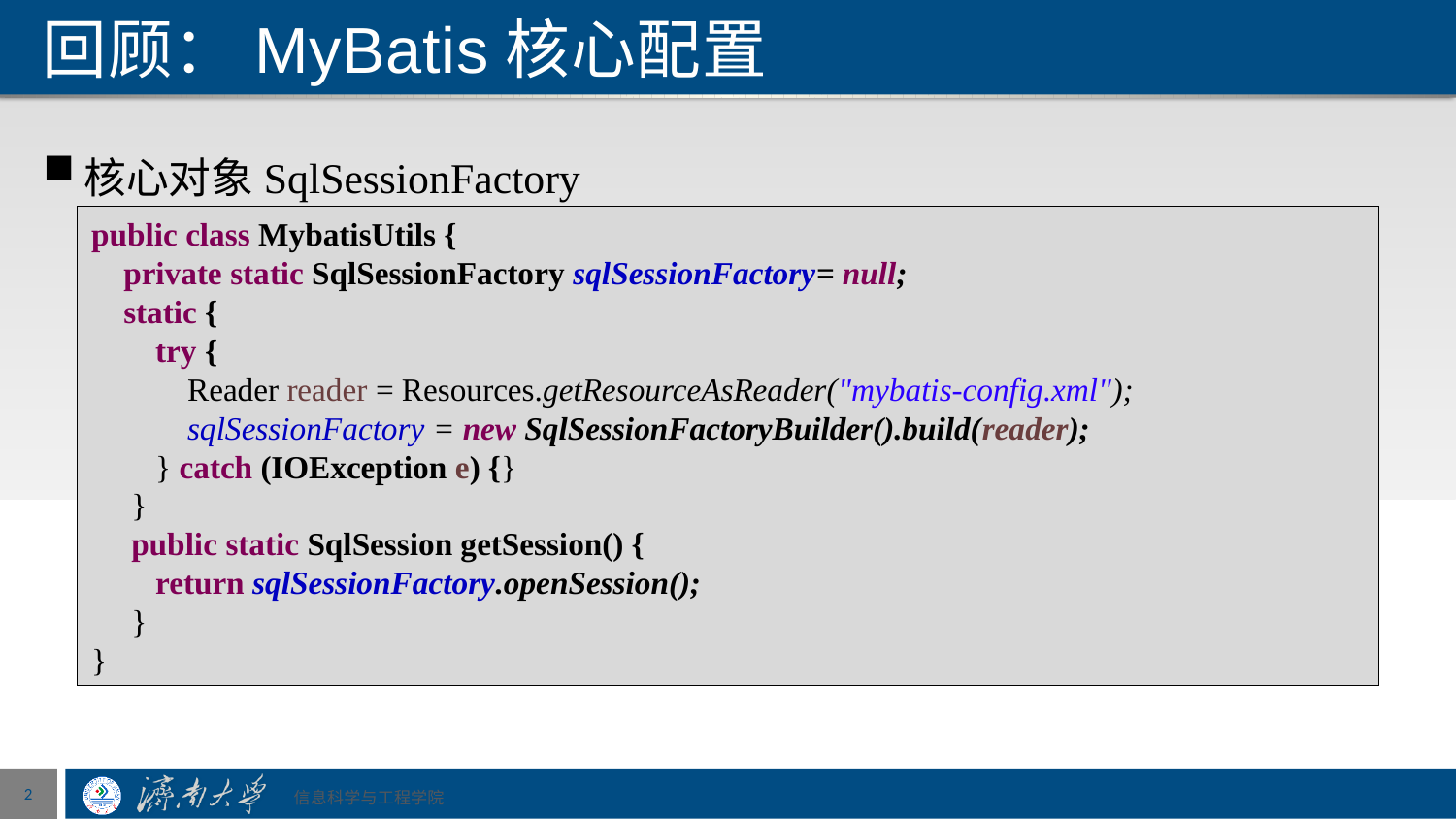

# 回顾：MyBatis核心配置
核心对象SqlSessionFactory
public class MybatisUtils {
    private static SqlSessionFactory sqlSessionFactory= null;
    static {
        try {
            Reader reader = Resources.getResourceAsReader("mybatis-config.xml");
            sqlSessionFactory = new SqlSessionFactoryBuilder().build(reader);
        } catch (IOException e) {}
     }
     public static SqlSession getSession() {
        return sqlSessionFactory.openSession();
     }
}